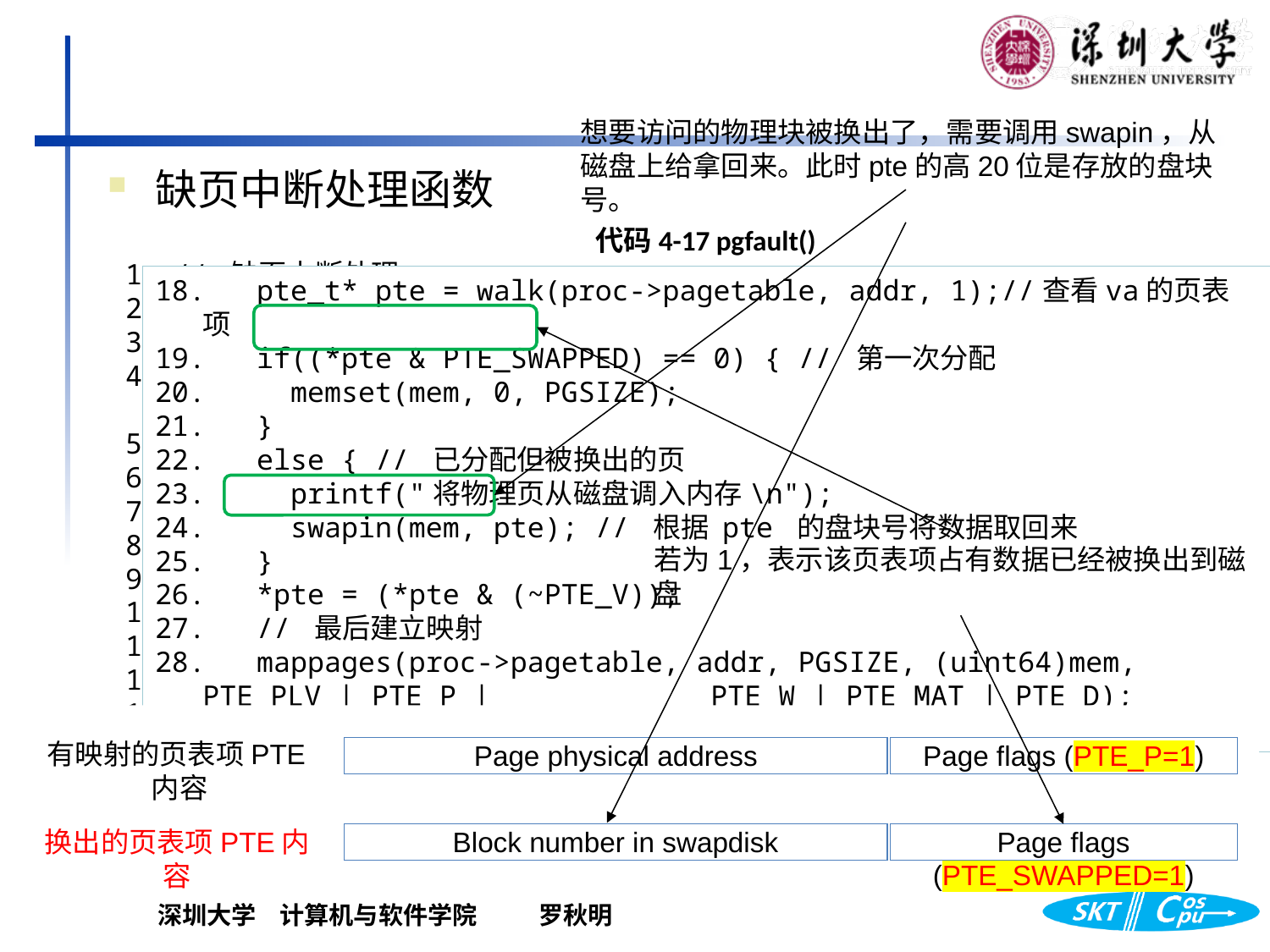

想要访问的物理块被换出了，需要调用swapin，从磁盘上给拿回来。此时pte的高20位是存放的盘块号。

缺页中断处理函数

代码4-17 pgfault()
// 缺页中断处理
void pgfault()
{
   uint64 addr = PGROUNDDOWN(r_csr_badv()); // 获取导致中断的线性地址,要取整
   struct proc *proc = myproc();
   char* mem;
   if(r_csr_badv() > proc->sz) { // 越界
     printf("kalloc out of memory!  %p  %d\n",addr,proc->pid);
     proc->killed = 1;
     return;
   }
   mem = kalloc(); // 分配一块物理页帧
   while(mem == 0) { // 没有页帧了
     printf("执行换出操作\n");
     swapout(myproc()); // 进程空间找个页扔出去
     mem = kalloc(); // 再分配一次
   }

   pte_t* pte = walk(proc->pagetable, addr, 1);//查看va的页表项
   if((*pte & PTE_SWAPPED) == 0) { // 第一次分配
     memset(mem, 0, PGSIZE);
   }
   else { // 已分配但被换出的页
     printf("将物理页从磁盘调入内存\n");
     swapin(mem, pte); // 根据 pte 的盘块号将数据取回来
   }
   *pte = (*pte & (~PTE_V));
   // 最后建立映射
   mappages(proc->pagetable, addr, PGSIZE, (uint64)mem, PTE_PLV | PTE_P |        	PTE_W | PTE_MAT | PTE_D);
}
获取导致中断的线性地址

若为1，表示该页表项占有数据已经被换出到磁盘
判断是否越界

如果系统没有空闲的页帧，则调用swapout 换出本进程的一个物理页帧到磁盘上，使之变为空闲。再重新尝试获取。

有映射的页表项PTE内容
Page physical address
Page flags (PTE_P=1)
换出的页表项PTE内容
Block number in swapdisk
Page flags (PTE_SWAPPED=1)